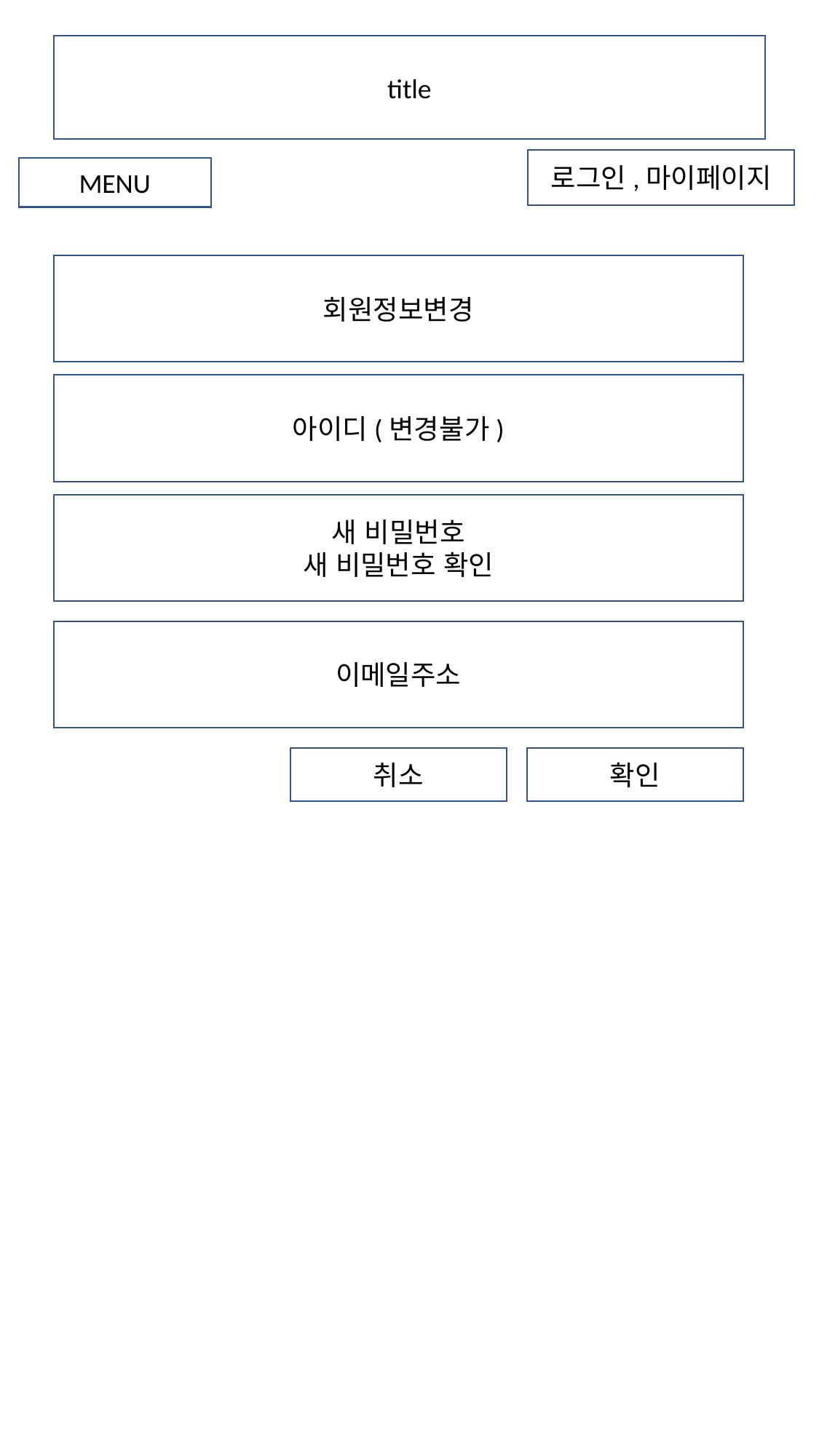

title
로그인,마이페이지
MENU
회원정보변경
아이디(변경불가)
새 비밀번호
새 비밀번호 확인
이메일주소
취소
확인